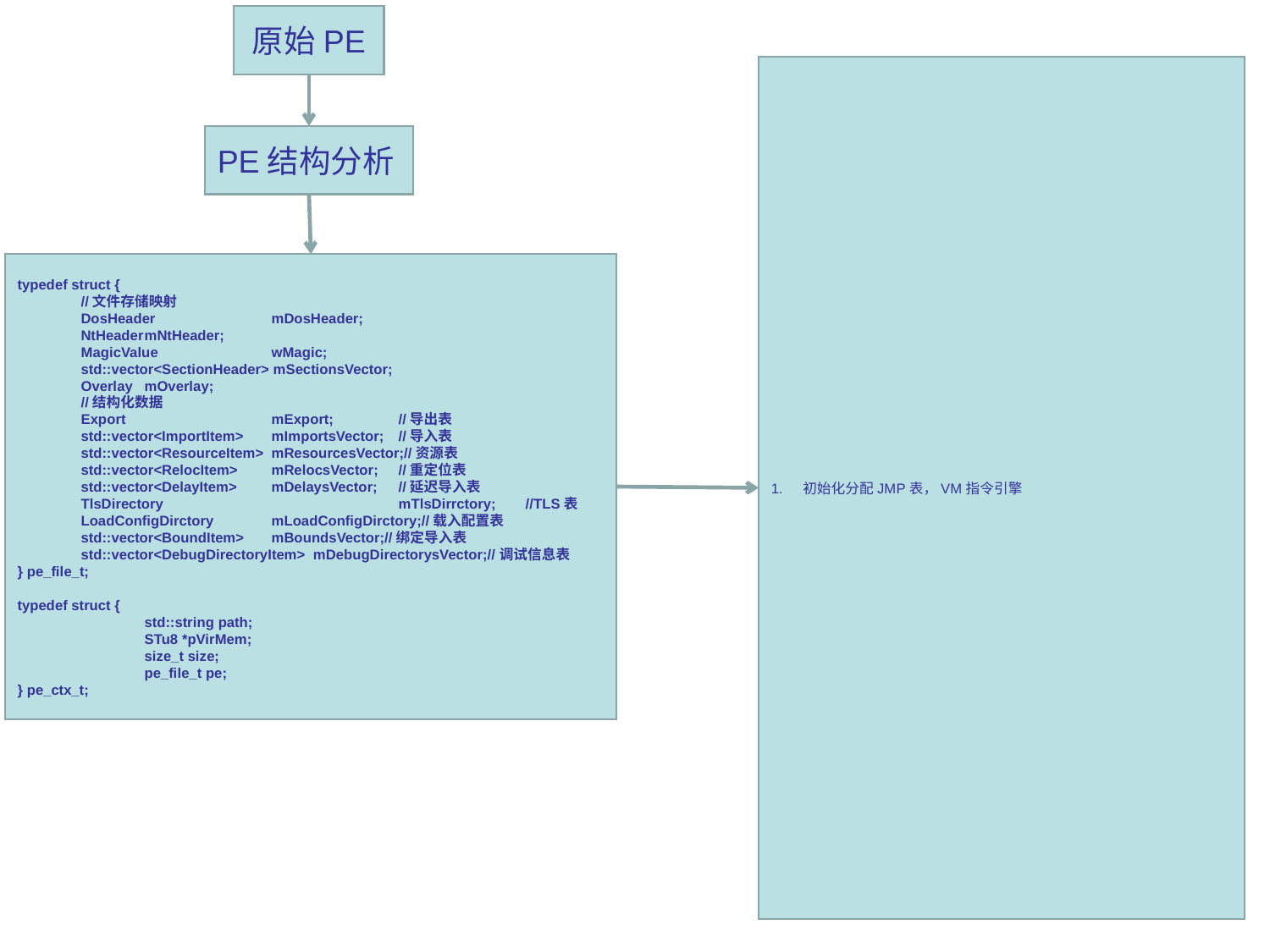

原始PE
初始化分配JMP表，VM指令引擎
PE结构分析
typedef struct {
//文件存储映射
DosHeader	mDosHeader;
NtHeader	mNtHeader;
MagicValue	wMagic;
std::vector<SectionHeader> mSectionsVector;
Overlay	mOverlay;
//结构化数据
Export		mExport;	//导出表
std::vector<ImportItem>	mImportsVector;	//导入表
std::vector<ResourceItem>	mResourcesVector;//资源表
std::vector<RelocItem>	mRelocsVector;	//重定位表
std::vector<DelayItem>	mDelaysVector;	//延迟导入表
TlsDirectory		mTlsDirrctory;	//TLS表
LoadConfigDirctory	mLoadConfigDirctory;//载入配置表
std::vector<BoundItem>	mBoundsVector;//绑定导入表
std::vector<DebugDirectoryItem>  mDebugDirectorysVector;//调试信息表
} pe_file_t;

typedef struct {
	std::string path;
	STu8 *pVirMem;
	size_t size;
	pe_file_t pe;
} pe_ctx_t;